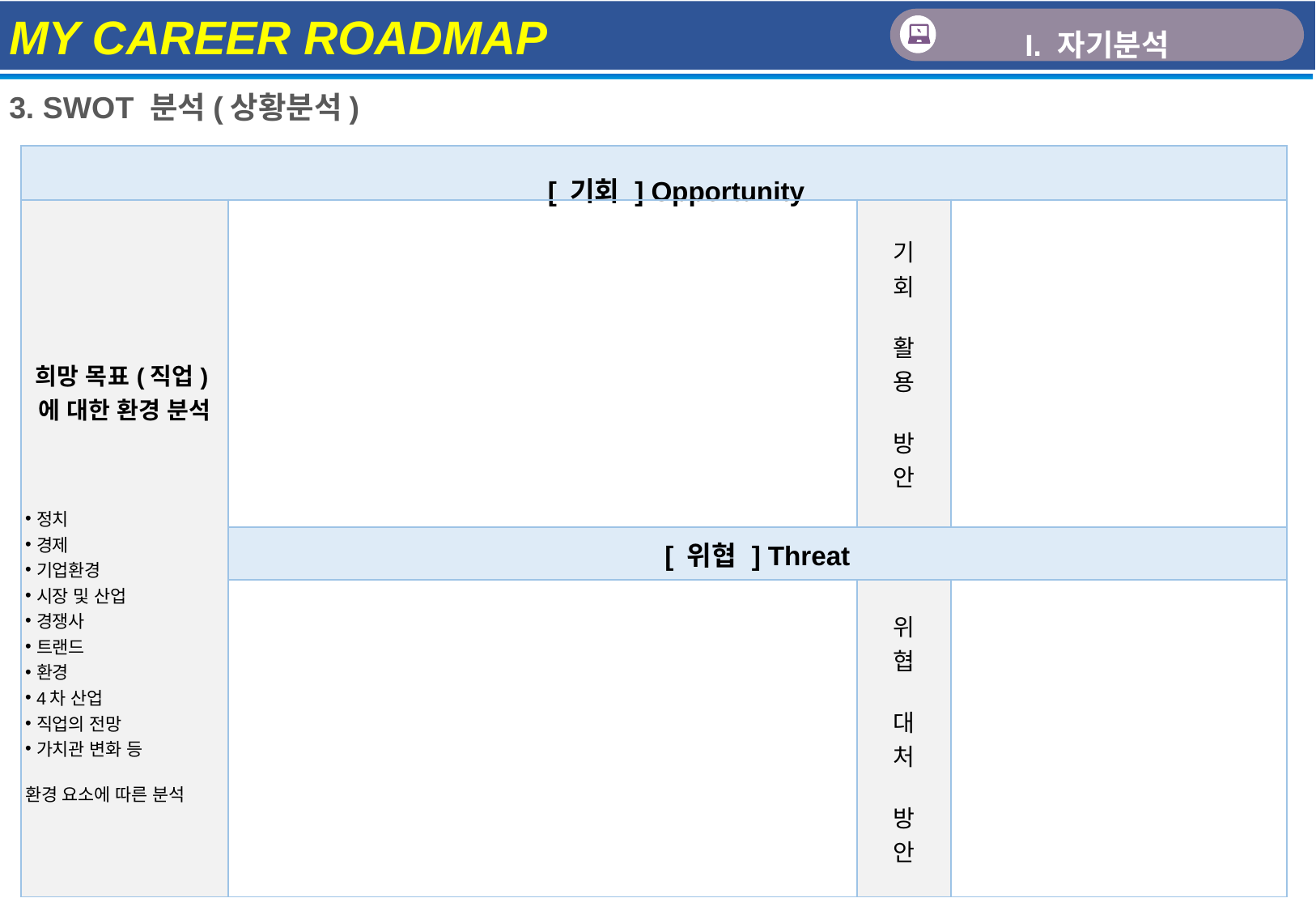

MY CAREER ROADMAP

I. 자기분석

3. SWOT 분석(상황분석)
| [ 기회 ] Opportunity |  |  |  |
| --- | --- | --- | --- |
| 희망 목표(직업)에 대한 환경 분석 정치 경제 기업환경 시장 및 산업 경쟁사 트랜드 환경 4차 산업 직업의 전망 가치관 변화 등 환경 요소에 따른 분석 |  | 기 회 활 용 방 안 |  |
|  | [ 위협 ] Threat |  |  |
|  |  | 위 협 대 처 방 안 |  |